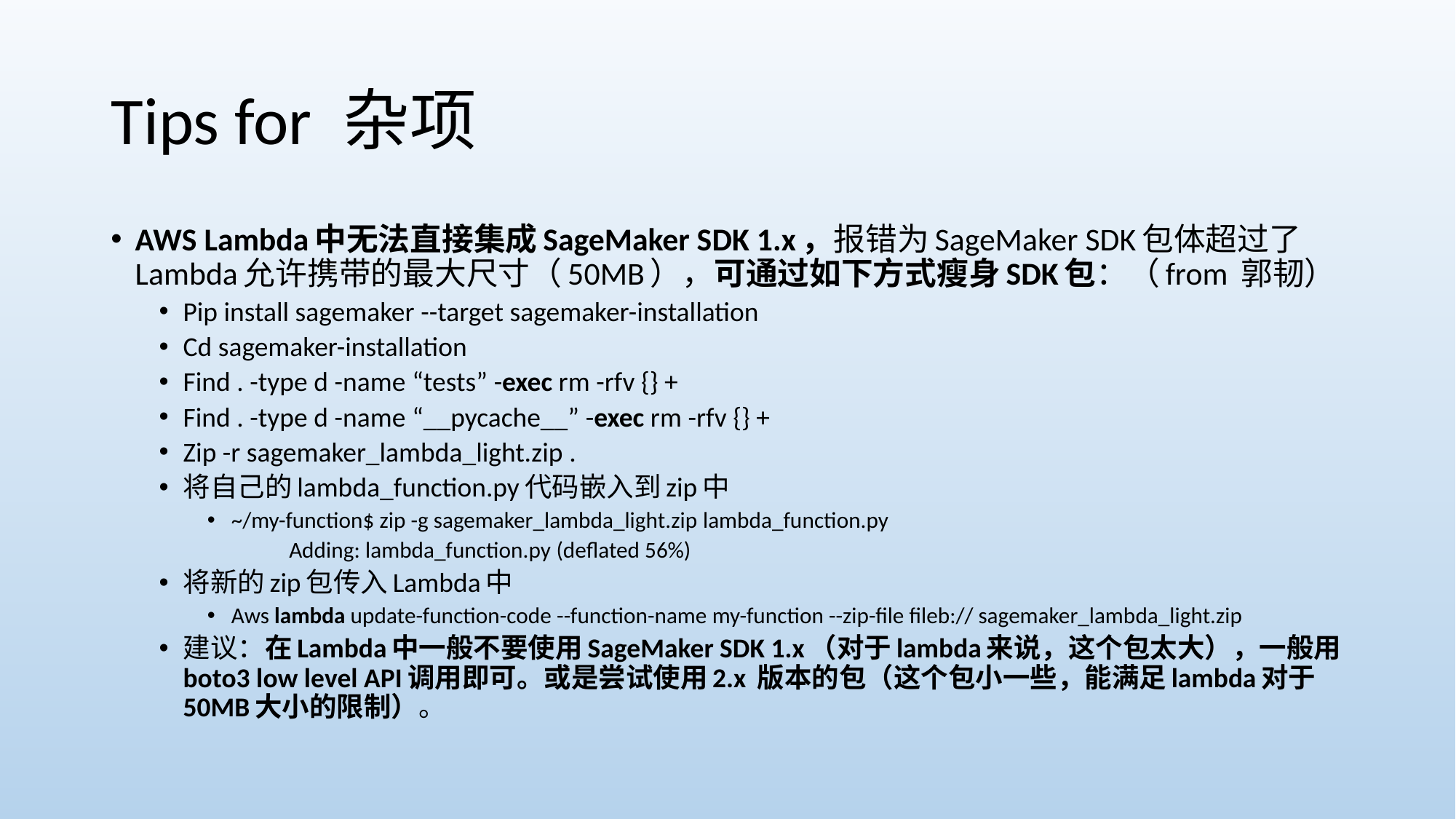

# Tips for 杂项
AWS Lambda中无法直接集成SageMaker SDK 1.x，报错为SageMaker SDK包体超过了Lambda允许携带的最大尺寸（50MB），可通过如下方式瘦身SDK包：（from 郭韧）
Pip install sagemaker --target sagemaker-installation
Cd sagemaker-installation
Find . -type d -name “tests” -exec rm -rfv {} +
Find . -type d -name “__pycache__” -exec rm -rfv {} +
Zip -r sagemaker_lambda_light.zip .
将自己的lambda_function.py代码嵌入到zip中
~/my-function$ zip -g sagemaker_lambda_light.zip lambda_function.py
	Adding: lambda_function.py (deflated 56%)
将新的zip包传入Lambda中
Aws lambda update-function-code --function-name my-function --zip-file fileb:// sagemaker_lambda_light.zip
建议：在Lambda中一般不要使用SageMaker SDK 1.x（对于lambda来说，这个包太大），一般用boto3 low level API调用即可。或是尝试使用2.x 版本的包（这个包小一些，能满足lambda对于50MB大小的限制）。